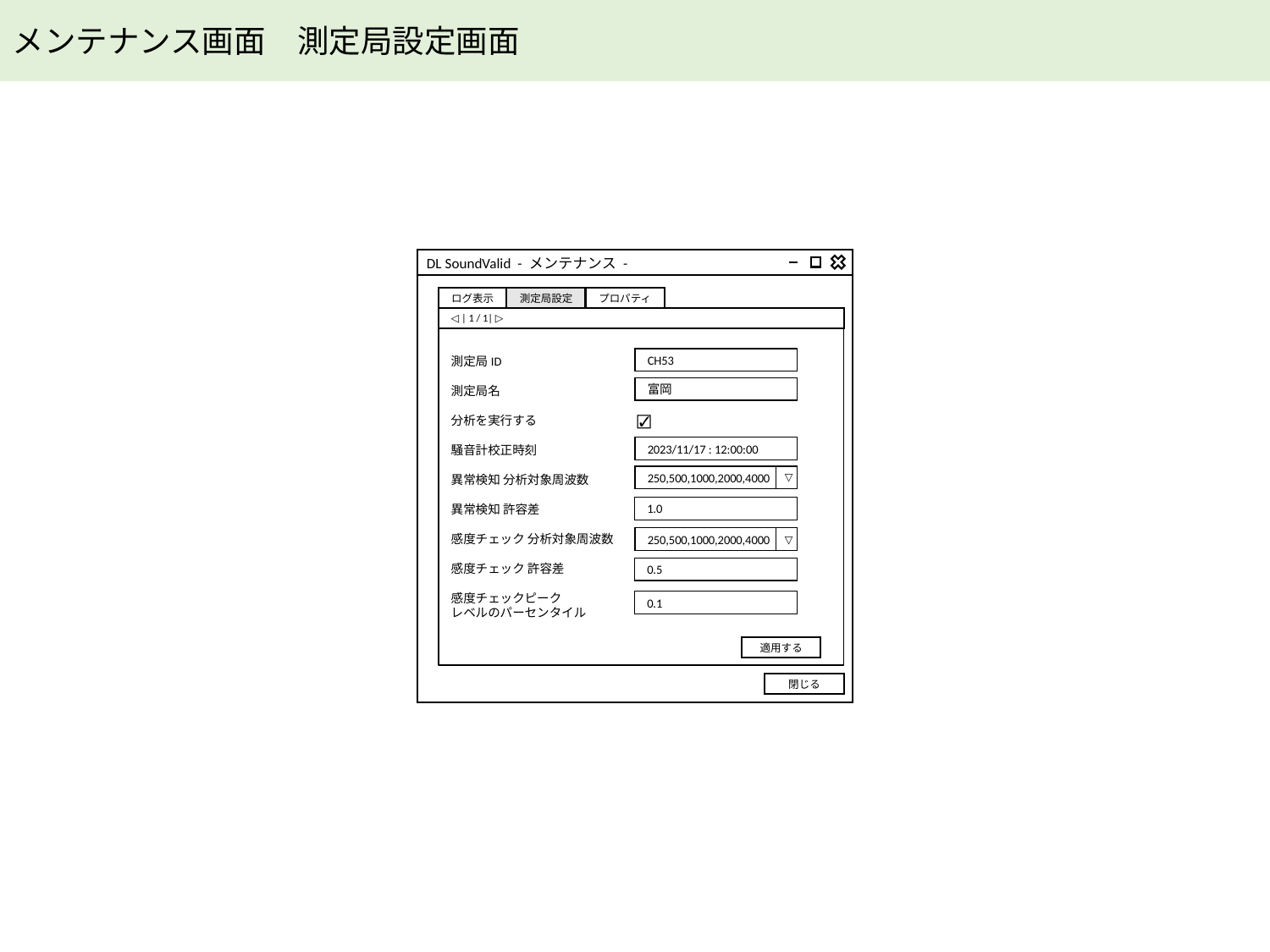

メンテナンス画面　測定局設定画面
DL SoundValid  - メンテナンス -

ログ表示
測定局設定
プロパティ
◁ | 1 / 1| ▷

測定局ID

測定局名

分析を実行する

騒音計校正時刻

異常検知 分析対象周波数

異常検知 許容差

感度チェック 分析対象周波数

感度チェック 許容差

感度チェックピーク
レベルのパーセンタイル
CH53
富岡
☑
2023/11/17 : 12:00:00
▽
250,500,1000,2000,4000
1.0
▽
250,500,1000,2000,4000
0.5
0.1
適用する
閉じる